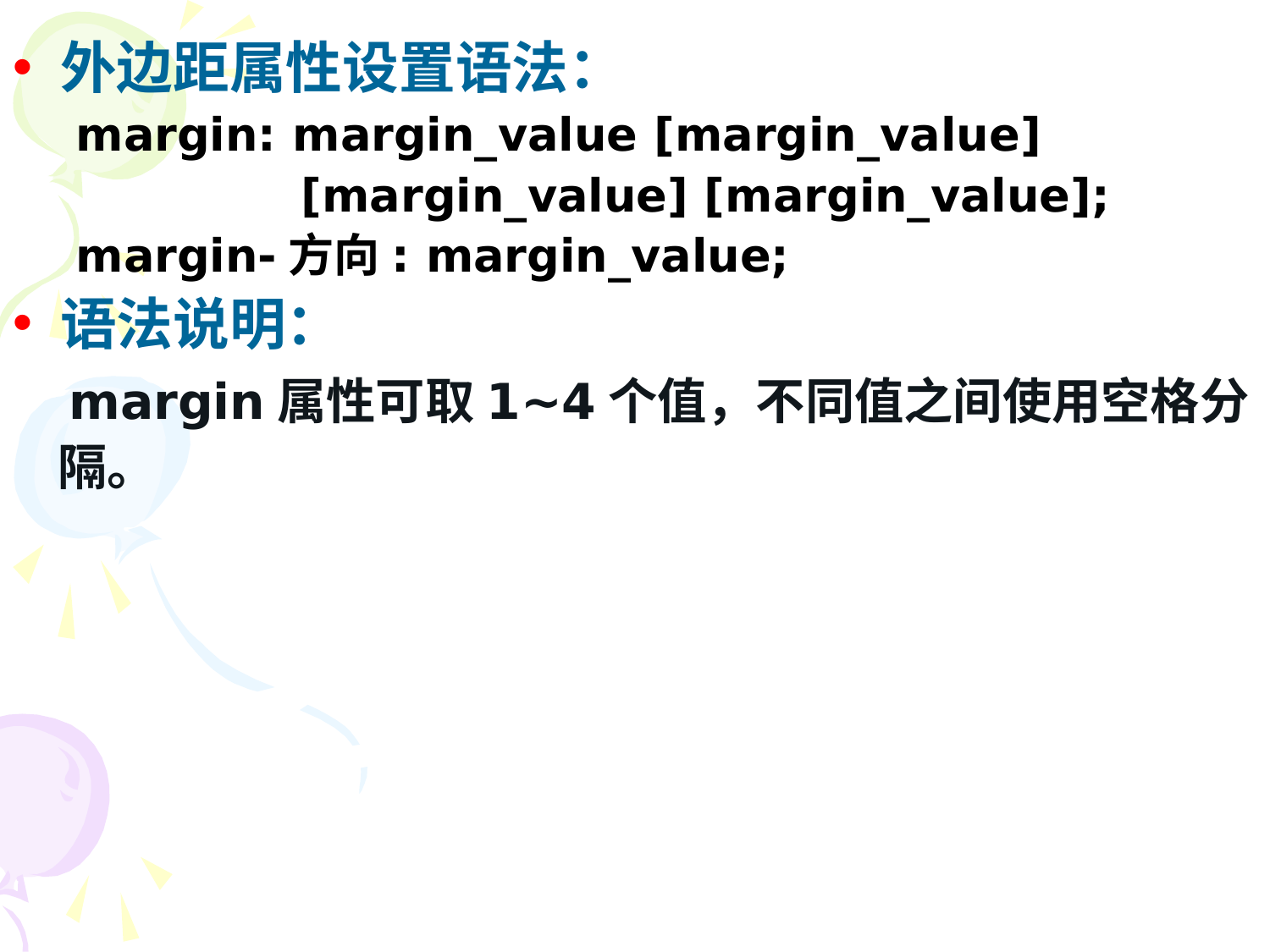

外边距属性设置语法：
margin: margin_value [margin_value]
              [margin_value] [margin_value];
margin-方向: margin_value;
语法说明：
   margin属性可取1~4个值，不同值之间使用空格分
   隔。